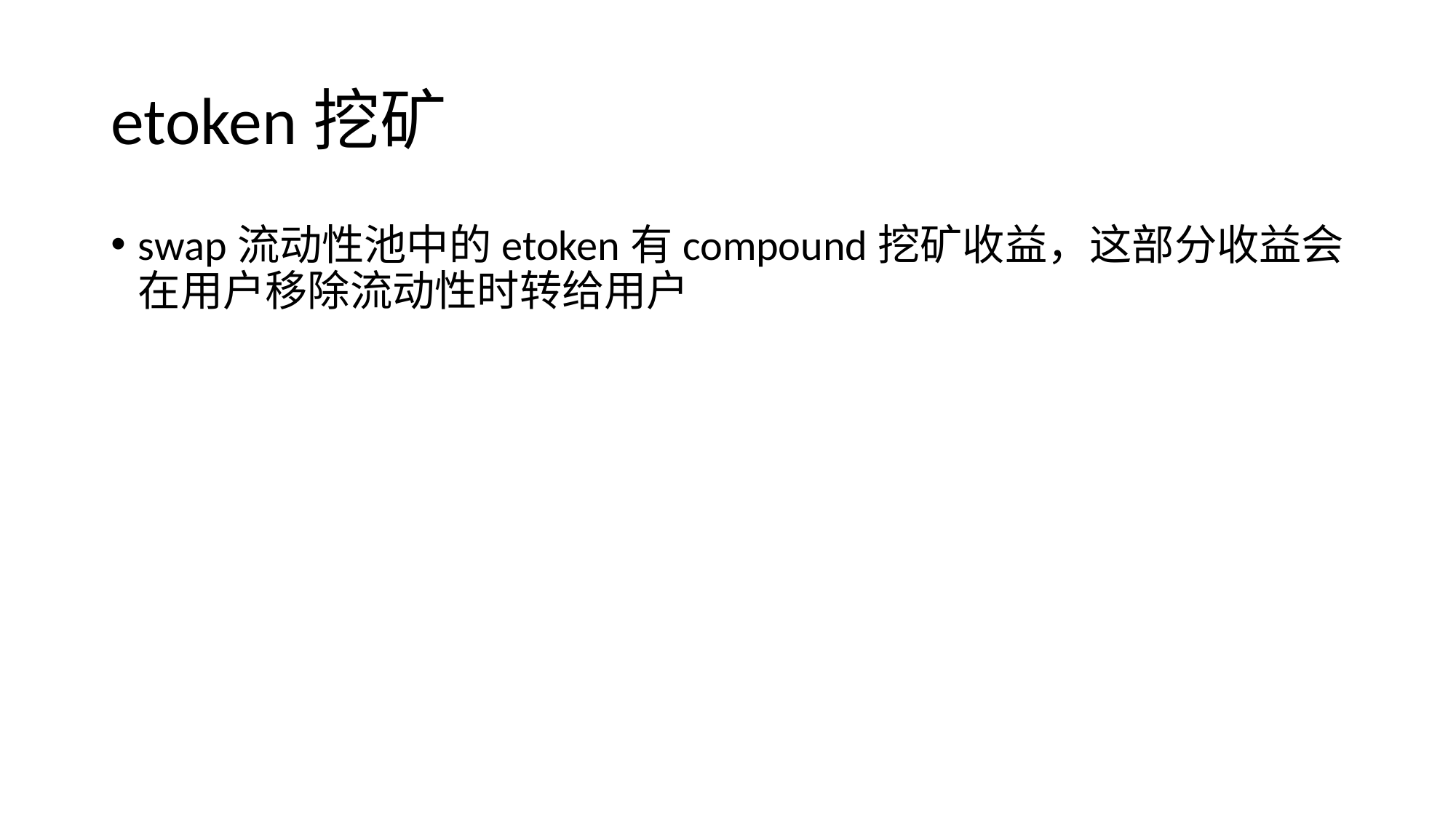

# etoken挖矿
swap流动性池中的etoken有compound挖矿收益，这部分收益会在用户移除流动性时转给用户